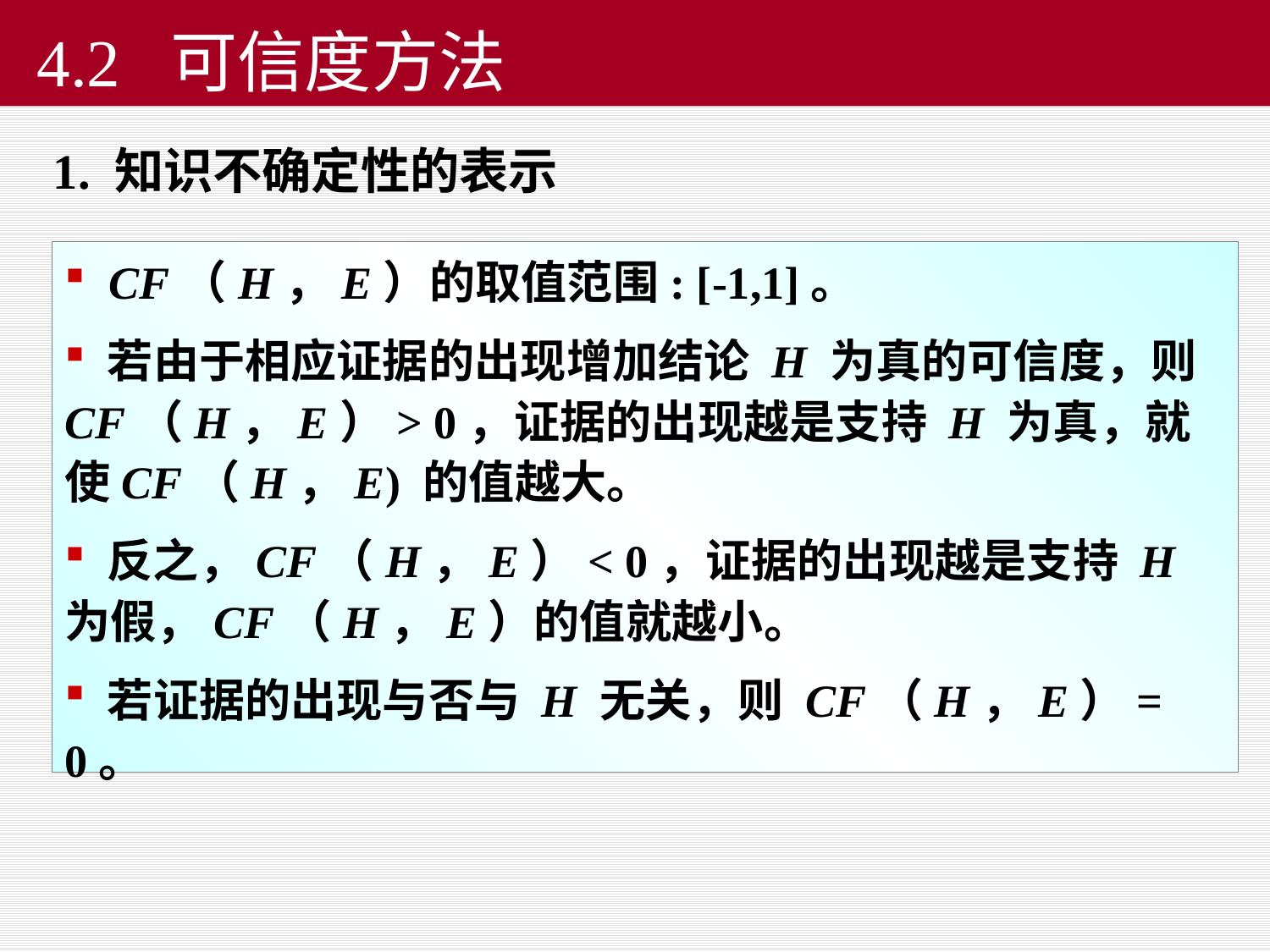

#
4.2  可信度方法
1. 知识不确定性的表示
  CF（H，E）的取值范围: [-1,1]。
 若由于相应证据的出现增加结论 H 为真的可信度，则 CF（H，E）> 0，证据的出现越是支持 H 为真，就使CF（H，E) 的值越大。
 反之，CF（H，E）< 0，证据的出现越是支持 H 为假，CF（H，E）的值就越小。
 若证据的出现与否与 H 无关，则 CF（H，E）= 0。

23